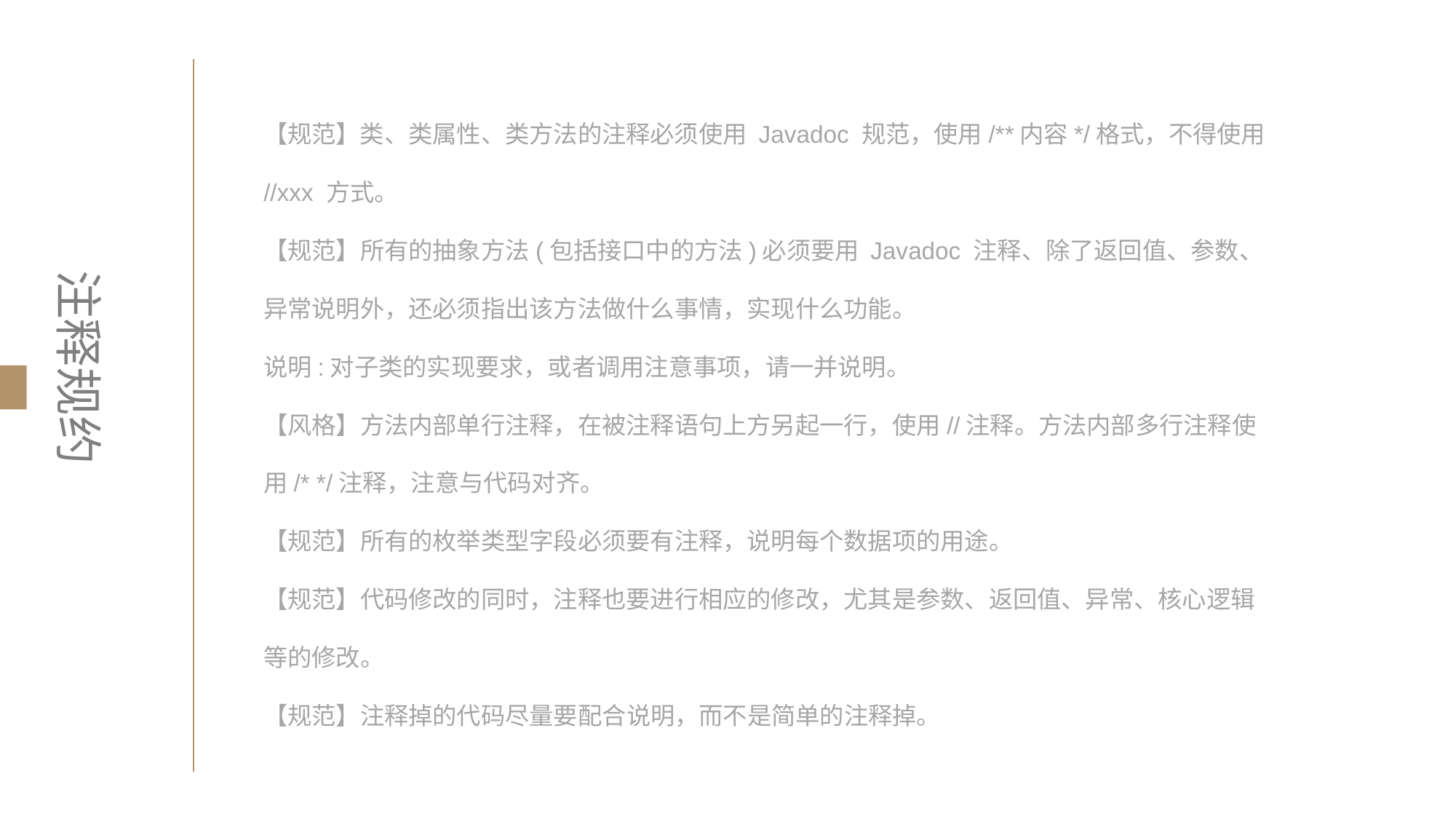

【规范】类、类属性、类方法的注释必须使用 Javadoc 规范，使用/**内容*/格式，不得使用 //xxx 方式。
【规范】所有的抽象方法(包括接口中的方法)必须要用 Javadoc 注释、除了返回值、参数、 异常说明外，还必须指出该方法做什么事情，实现什么功能。
说明:对子类的实现要求，或者调用注意事项，请一并说明。
【风格】方法内部单行注释，在被注释语句上方另起一行，使用//注释。方法内部多行注释使用/* */注释，注意与代码对齐。
【规范】所有的枚举类型字段必须要有注释，说明每个数据项的用途。
【规范】代码修改的同时，注释也要进行相应的修改，尤其是参数、返回值、异常、核心逻辑 等的修改。
【规范】注释掉的代码尽量要配合说明，而不是简单的注释掉。
注释规约